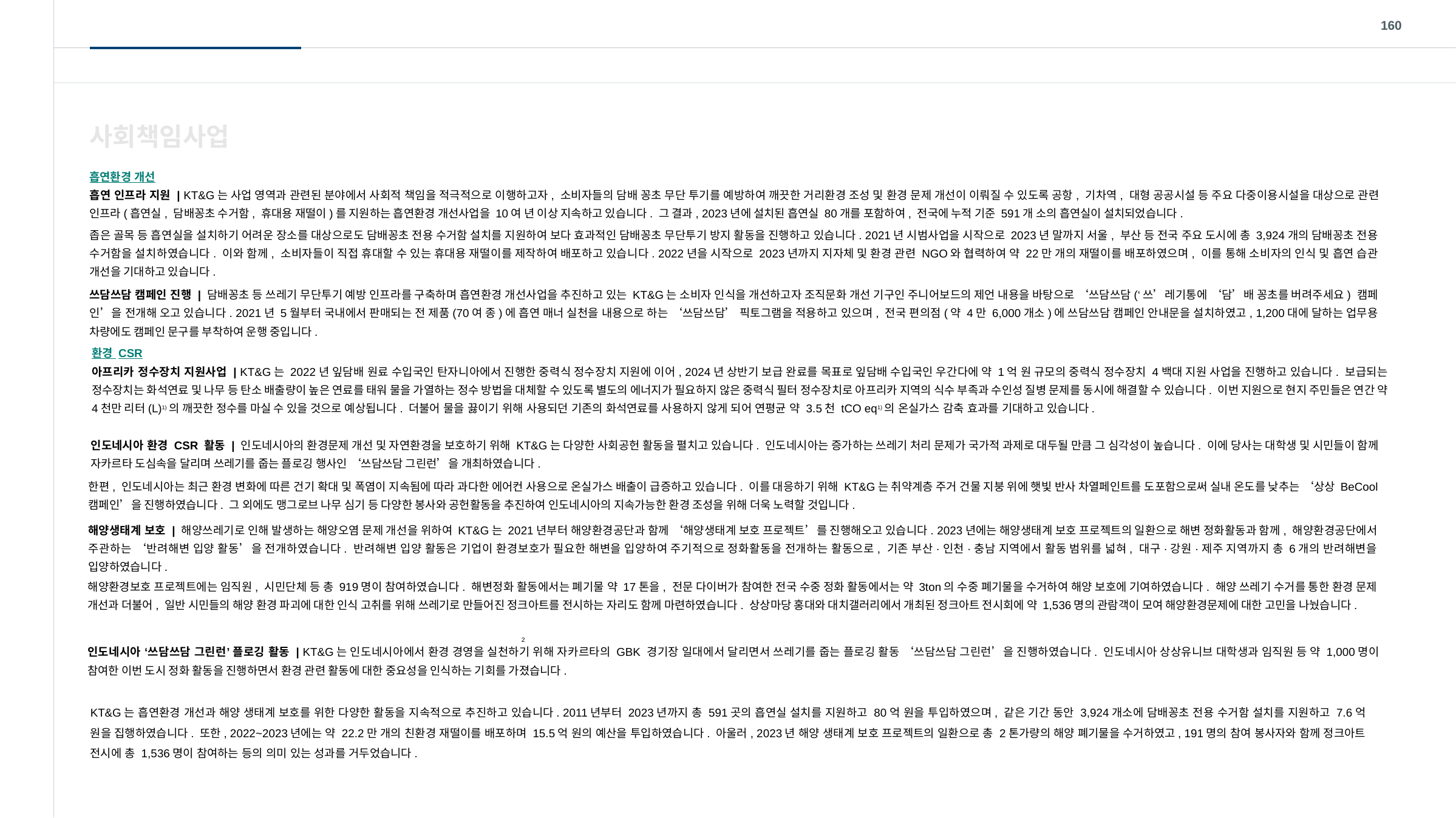

160
사회책임사업
흡연환경 개선
흡연 인프라 지원 | KT&G는 사업 영역과 관련된 분야에서 사회적 책임을 적극적으로 이행하고자, 소비자들의 담배 꽁초 무단 투기를 예방하여 깨끗한 거리환경 조성 및 환경 문제 개선이 이뤄질 수 있도록 공항, 기차역, 대형 공공시설 등 주요 다중이용시설을 대상으로 관련 인프라(흡연실, 담배꽁초 수거함, 휴대용 재떨이)를 지원하는 흡연환경 개선사업을 10여 년 이상 지속하고 있습니다. 그 결과, 2023년에 설치된 흡연실 80개를 포함하여, 전국에 누적 기준 591개 소의 흡연실이 설치되었습니다.
좁은 골목 등 흡연실을 설치하기 어려운 장소를 대상으로도 담배꽁초 전용 수거함 설치를 지원하여 보다 효과적인 담배꽁초 무단투기 방지 활동을 진행하고 있습니다. 2021년 시범사업을 시작으로 2023년 말까지 서울, 부산 등 전국 주요 도시에 총 3,924개의 담배꽁초 전용 수거함을 설치하였습니다. 이와 함께, 소비자들이 직접 휴대할 수 있는 휴대용 재떨이를 제작하여 배포하고 있습니다. 2022년을 시작으로 2023년까지 지자체 및 환경 관련 NGO와 협력하여 약 22만 개의 재떨이를 배포하였으며, 이를 통해 소비자의 인식 및 흡연 습관 개선을 기대하고 있습니다.
쓰담쓰담 캠페인 진행 | 담배꽁초 등 쓰레기 무단투기 예방 인프라를 구축하며 흡연환경 개선사업을 추진하고 있는 KT&G는 소비자 인식을 개선하고자 조직문화 개선 기구인 주니어보드의 제언 내용을 바탕으로 ‘쓰담쓰담(‘쓰’레기통에 ‘담’배 꽁초를 버려주세요) 캠페인’을 전개해 오고 있습니다. 2021년 5월부터 국내에서 판매되는 전 제품(70여 종)에 흡연 매너 실천을 내용으로 하는 ‘쓰담쓰담’ 픽토그램을 적용하고 있으며, 전국 편의점(약 4만 6,000개소)에 쓰담쓰담 캠페인 안내문을 설치하였고, 1,200대에 달하는 업무용 차량에도 캠페인 문구를 부착하여 운행 중입니다.
환경 CSR
아프리카 정수장치 지원사업 | KT&G는 2022년 잎담배 원료 수입국인 탄자니아에서 진행한 중력식 정수장치 지원에 이어, 2024년 상반기 보급 완료를 목표로 잎담배 수입국인 우간다에 약 1억 원 규모의 중력식 정수장치 4백대 지원 사업을 진행하고 있습니다. 보급되는 정수장치는 화석연료 및 나무 등 탄소 배출량이 높은 연료를 태워 물을 가열하는 정수 방법을 대체할 수 있도록 별도의 에너지가 필요하지 않은 중력식 필터 정수장치로 아프리카 지역의 식수 부족과 수인성 질병 문제를 동시에 해결할 수 있습니다. 이번 지원으로 현지 주민들은 연간 약 4천만 리터(L)1)의 깨끗한 정수를 마실 수 있을 것으로 예상됩니다. 더불어 물을 끓이기 위해 사용되던 기존의 화석연료를 사용하지 않게 되어 연평균 약 3.5천 tCO eq1)의 온실가스 감축 효과를 기대하고 있습니다.

인도네시아 환경 CSR 활동 | 인도네시아의 환경문제 개선 및 자연환경을 보호하기 위해 KT&G는 다양한 사회공헌 활동을 펼치고 있습니다. 인도네시아는 증가하는 쓰레기 처리 문제가 국가적 과제로 대두될 만큼 그 심각성이 높습니다. 이에 당사는 대학생 및 시민들이 함께 자카르타 도심속을 달리며 쓰레기를 줍는 플로깅 행사인 ‘쓰담쓰담 그린런’을 개최하였습니다.
한편, 인도네시아는 최근 환경 변화에 따른 건기 확대 및 폭염이 지속됨에 따라 과다한 에어컨 사용으로 온실가스 배출이 급증하고 있습니다. 이를 대응하기 위해 KT&G는 취약계층 주거 건물 지붕 위에 햇빛 반사 차열페인트를 도포함으로써 실내 온도를 낮추는 ‘상상 BeCool 캠페인’을 진행하였습니다. 그 외에도 맹그로브 나무 심기 등 다양한 봉사와 공헌활동을 추진하여 인도네시아의 지속가능한 환경 조성을 위해 더욱 노력할 것입니다.
해양생태계 보호 | 해양쓰레기로 인해 발생하는 해양오염 문제 개선을 위하여 KT&G는 2021년부터 해양환경공단과 함께 ‘해양생태계 보호 프로젝트’를 진행해오고 있습니다. 2023년에는 해양생태계 보호 프로젝트의 일환으로 해변 정화활동과 함께, 해양환경공단에서 주관하는 ‘반려해변 입양 활동’을 전개하였습니다. 반려해변 입양 활동은 기업이 환경보호가 필요한 해변을 입양하여 주기적으로 정화활동을 전개하는 활동으로, 기존 부산·인천·충남 지역에서 활동 범위를 넓혀, 대구·강원·제주 지역까지 총 6개의 반려해변을 입양하였습니다.
해양환경보호 프로젝트에는 임직원, 시민단체 등 총 919명이 참여하였습니다. 해변정화 활동에서는 폐기물 약 17톤을, 전문 다이버가 참여한 전국 수중 정화 활동에서는 약 3ton의 수중 폐기물을 수거하여 해양 보호에 기여하였습니다. 해양 쓰레기 수거를 통한 환경 문제 개선과 더불어, 일반 시민들의 해양 환경 파괴에 대한 인식 고취를 위해 쓰레기로 만들어진 정크아트를 전시하는 자리도 함께 마련하였습니다. 상상마당 홍대와 대치갤러리에서 개최된 정크아트 전시회에 약 1,536명의 관람객이 모여 해양환경문제에 대한 고민을 나눴습니다.
2
인도네시아 ‘쓰담쓰담 그린런’ 플로깅 활동 | KT&G는 인도네시아에서 환경 경영을 실천하기 위해 자카르타의 GBK 경기장 일대에서 달리면서 쓰레기를 줍는 플로깅 활동 ‘쓰담쓰담 그린런’을 진행하였습니다. 인도네시아 상상유니브 대학생과 임직원 등 약 1,000명이 참여한 이번 도시 정화 활동을 진행하면서 환경 관련 활동에 대한 중요성을 인식하는 기회를 가졌습니다.
KT&G는 흡연환경 개선과 해양 생태계 보호를 위한 다양한 활동을 지속적으로 추진하고 있습니다. 2011년부터 2023년까지 총 591곳의 흡연실 설치를 지원하고 80억 원을 투입하였으며, 같은 기간 동안 3,924개소에 담배꽁초 전용 수거함 설치를 지원하고 7.6억 원을 집행하였습니다. 또한, 2022~2023년에는 약 22.2만 개의 친환경 재떨이를 배포하며 15.5억 원의 예산을 투입하였습니다. 아울러, 2023년 해양 생태계 보호 프로젝트의 일환으로 총 2톤가량의 해양 폐기물을 수거하였고, 191명의 참여 봉사자와 함께 정크아트 전시에 총 1,536명이 참여하는 등의 의미 있는 성과를 거두었습니다.